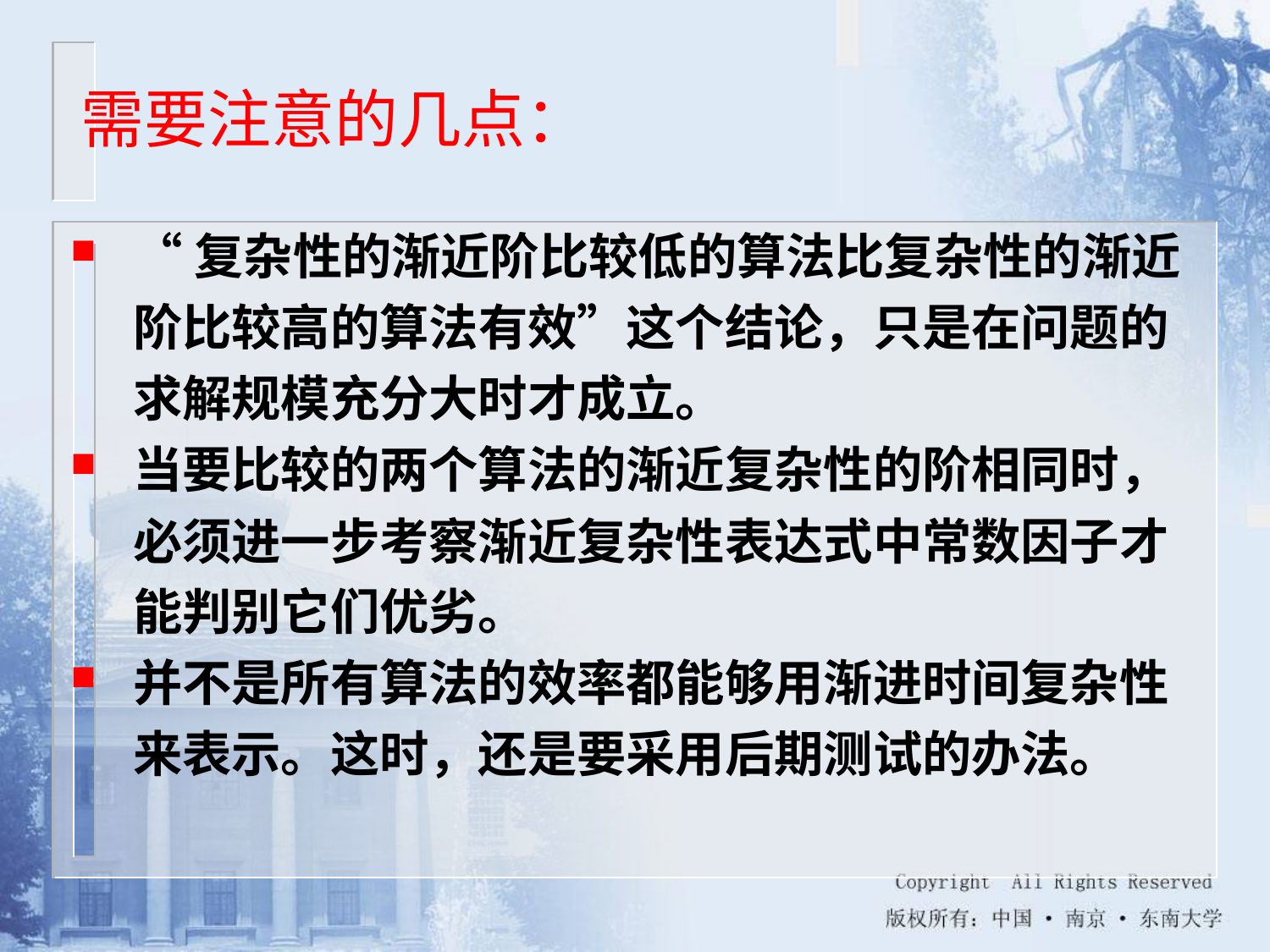

需要注意的几点：
“复杂性的渐近阶比较低的算法比复杂性的渐近阶比较高的算法有效”这个结论，只是在问题的求解规模充分大时才成立。
当要比较的两个算法的渐近复杂性的阶相同时，必须进一步考察渐近复杂性表达式中常数因子才能判别它们优劣。
并不是所有算法的效率都能够用渐进时间复杂性来表示。这时，还是要采用后期测试的办法。